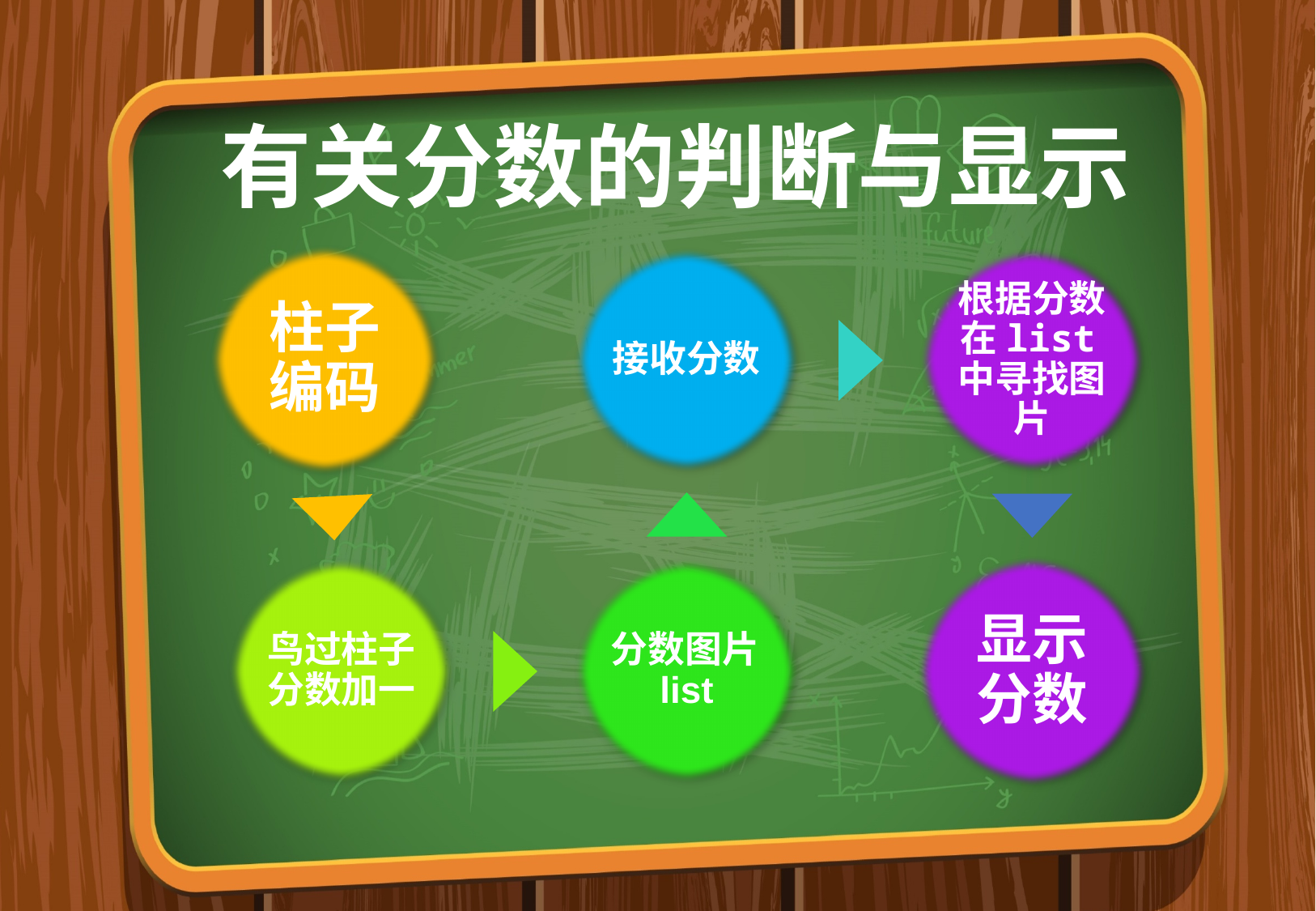

有关分数的判断与显示
柱子编码
鸟过柱子分数加一
分数图片list
接收分数
根据分数在list中寻找图片
显示分数